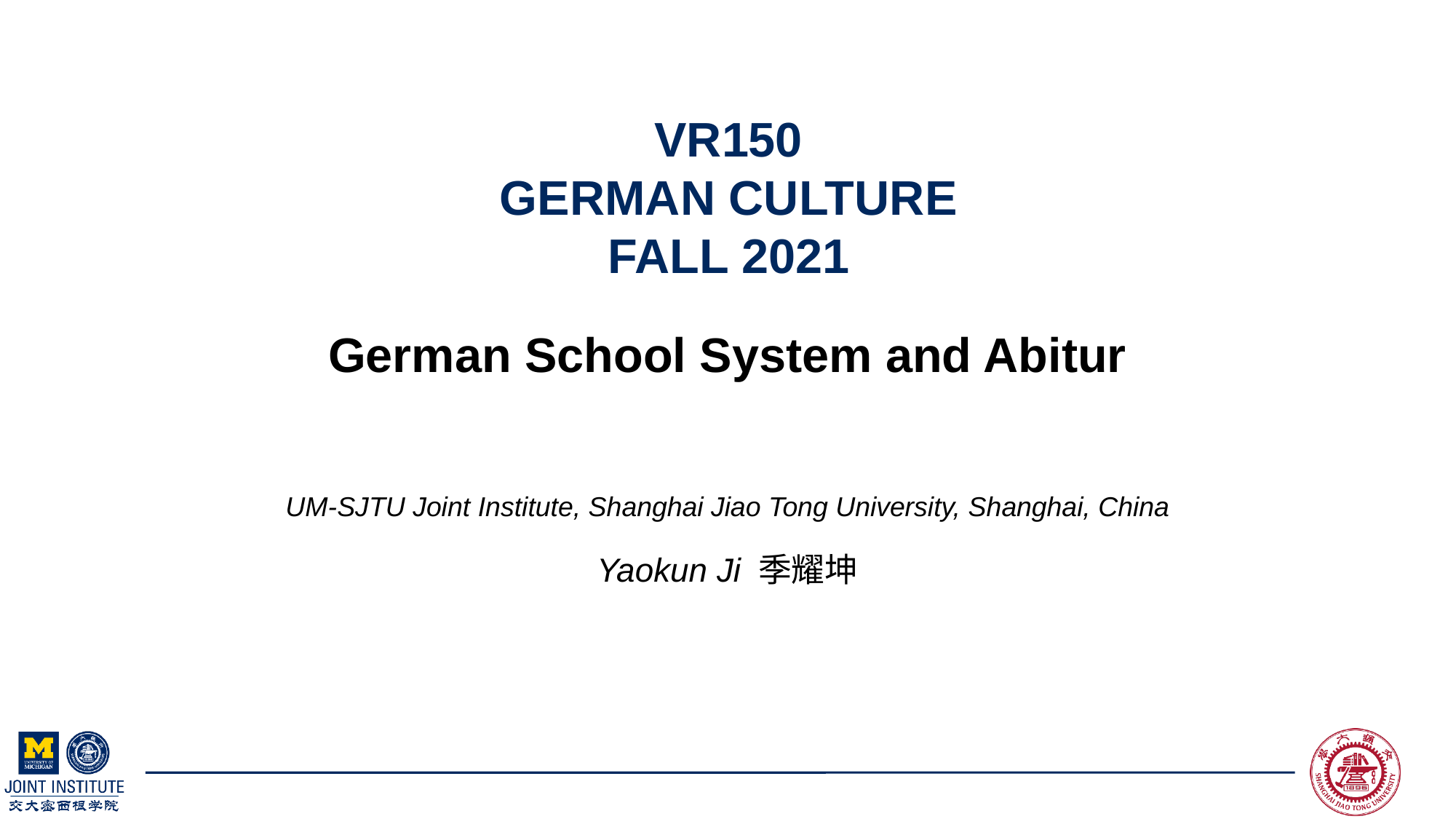

# VR150 German Culture FALL 2021
German School System and Abitur
Yaokun Ji 季耀坤